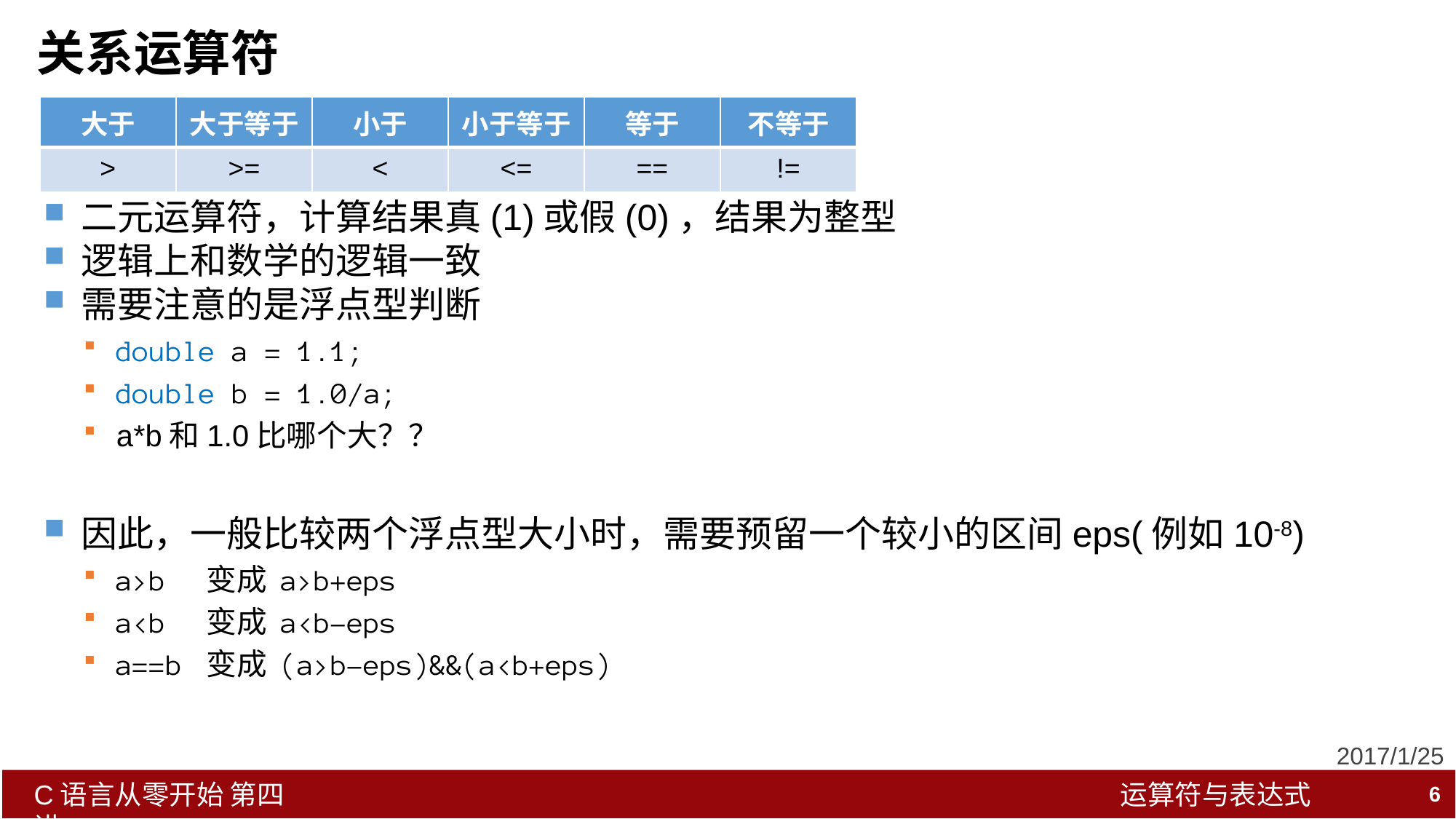

# 关系运算符

二元运算符，计算结果真(1)或假(0)，结果为整型
逻辑上和数学的逻辑一致
需要注意的是浮点型判断
double a = 1.1;
double b = 1.0/a;
a*b和1.0比哪个大？？

因此，一般比较两个浮点型大小时，需要预留一个较小的区间eps(例如10-8)
a>b  变成 a>b+eps
a<b  变成 a<b-eps
a==b 变成 (a>b-eps)&&(a<b+eps)
| 大于 | 大于等于 | 小于 | 小于等于 | 等于 | 不等于 |
| --- | --- | --- | --- | --- | --- |
| > | >= | < | <= | == | != |
2017/1/25
6